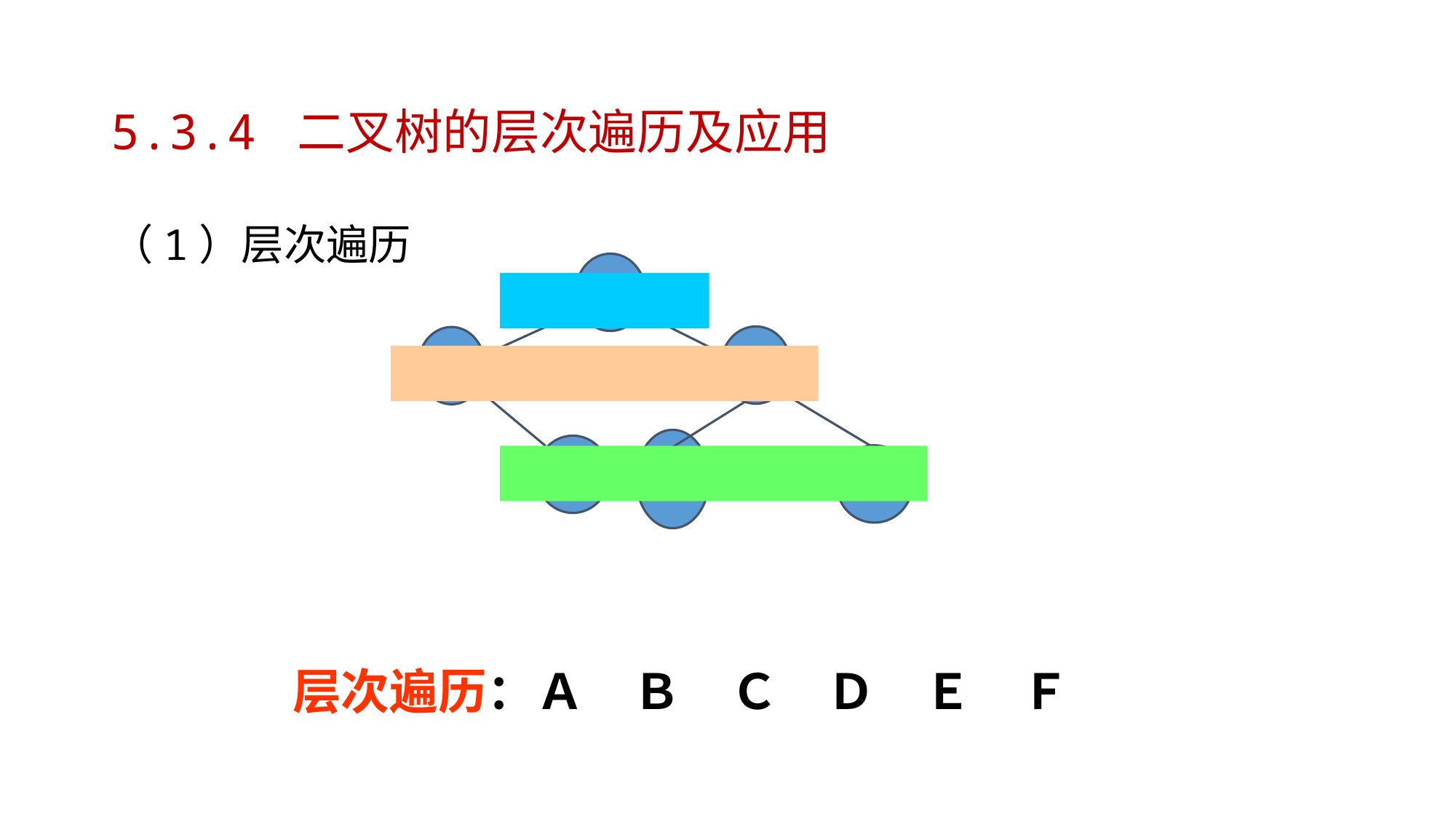

# 5.3.4 二叉树的层次遍历及应用
（1）层次遍历
A

C
B

D
F
E

层次遍历：Ａ　Ｂ　Ｃ　Ｄ　Ｅ　Ｆ